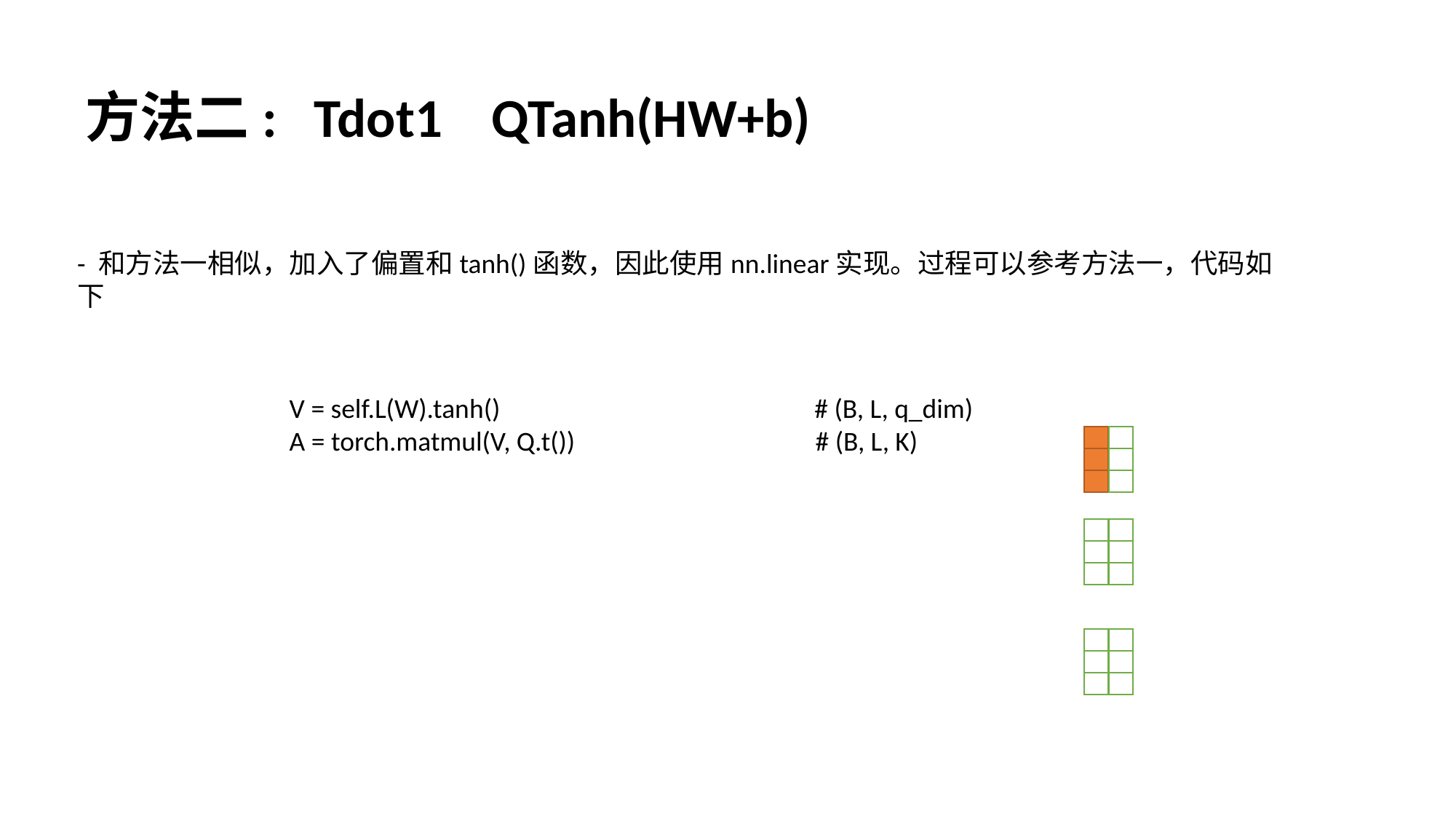

方法二:   Tdot1    QTanh(HW+b)
- 和方法一相似，加入了偏置和tanh()函数，因此使用nn.linear实现。过程可以参考方法一，代码如下

        V = self.L(W).tanh()                                                   # (B, L, q_dim)
        A = torch.matmul(V, Q.t())                                       # (B, L, K)